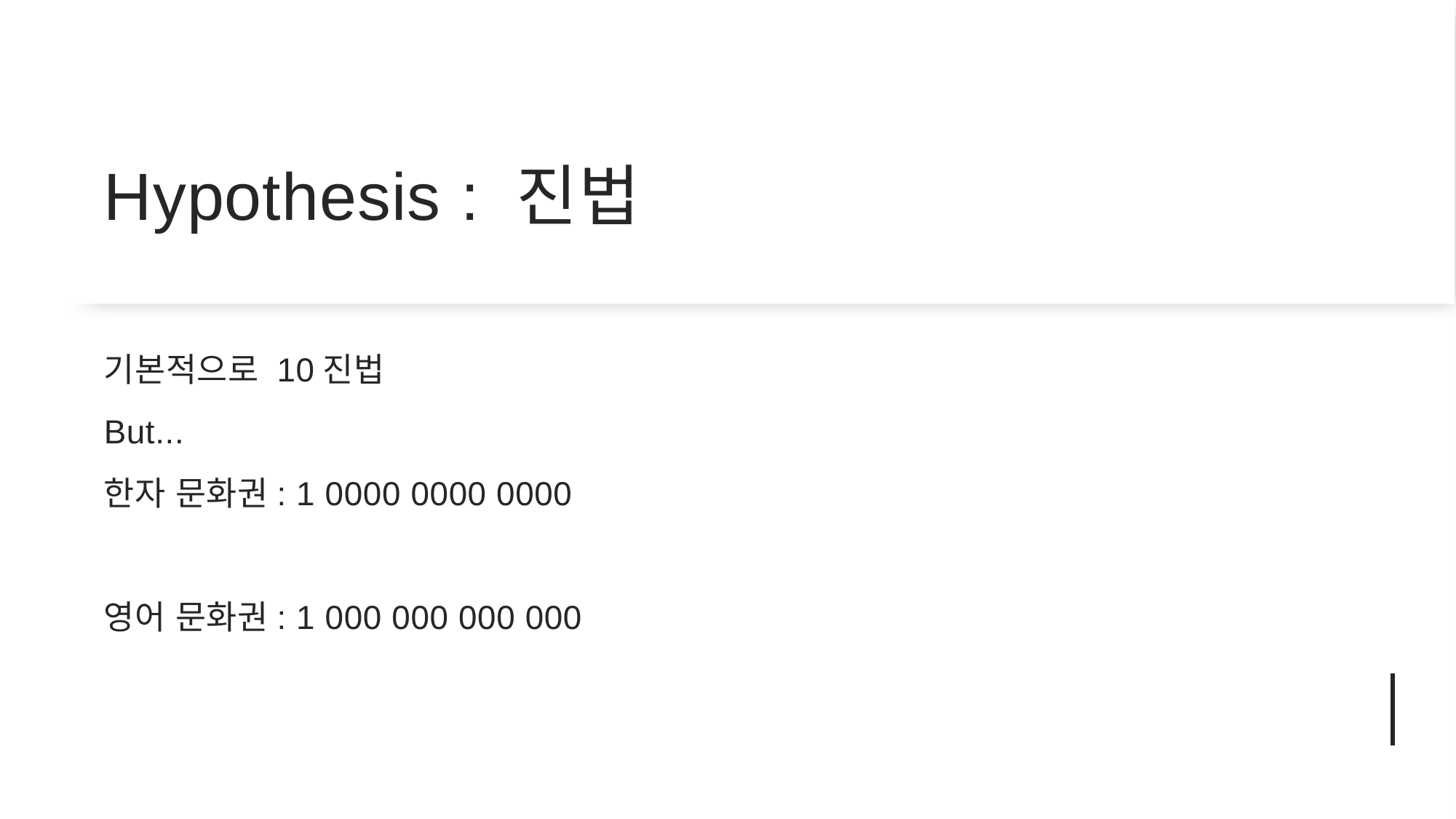

# Hypothesis : 진법
기본적으로 10진법
But...
한자 문화권: 1 0000 0000 0000

영어 문화권: 1 000 000 000 000